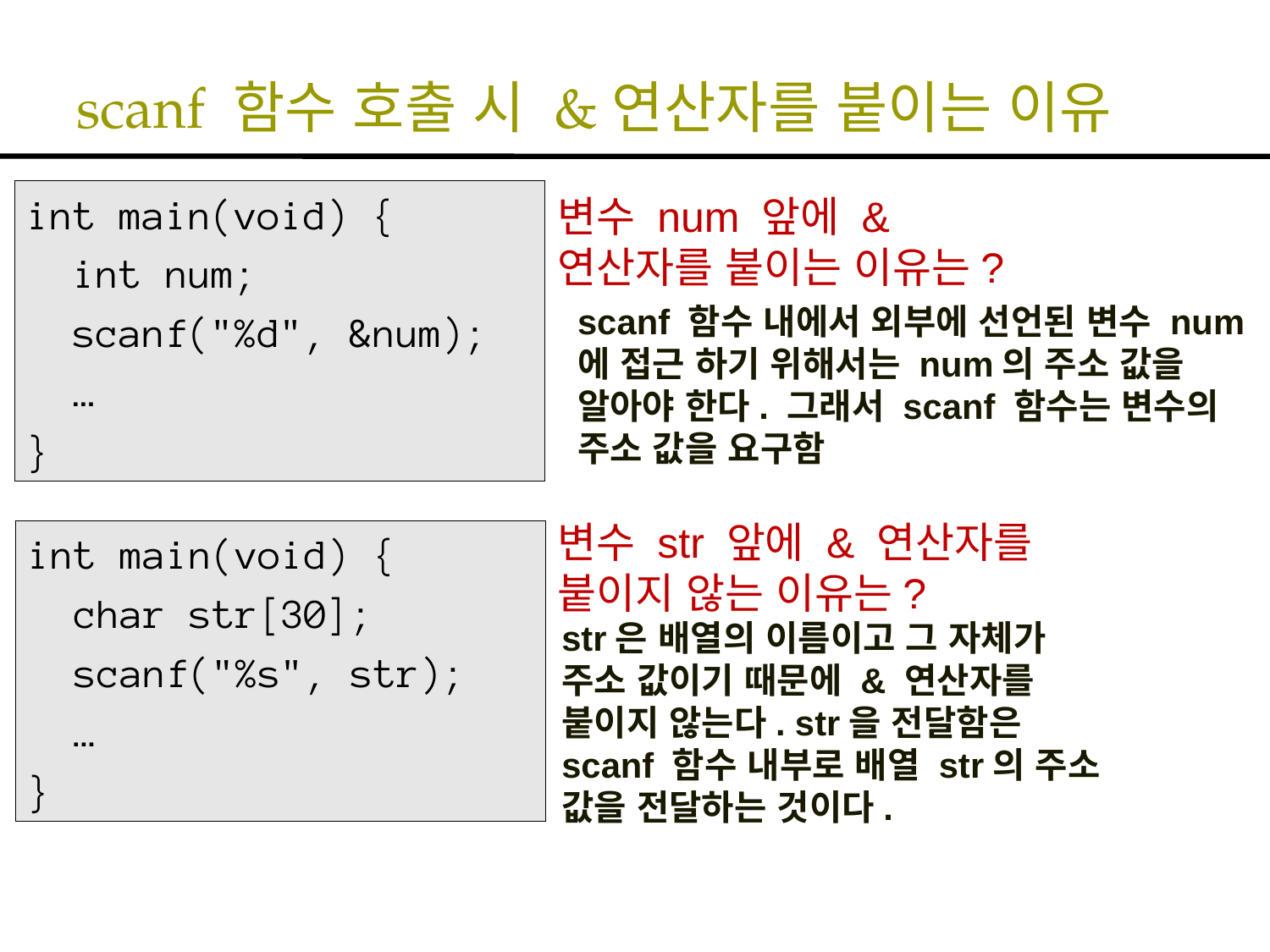

# scanf 함수 호출 시 &연산자를 붙이는 이유

int main(void) {
  int num;
  scanf("%d", &num);
  …
}
변수 num 앞에 & 연산자를 붙이는 이유는?
scanf 함수 내에서 외부에 선언된 변수 num에 접근 하기 위해서는 num의 주소 값을 알아야 한다. 그래서 scanf 함수는 변수의 주소 값을 요구함
int main(void) {
  char str[30];
  scanf("%s", str);
  …
}
변수 str 앞에 & 연산자를 붙이지 않는 이유는?
str은 배열의 이름이고 그 자체가 주소 값이기 때문에 & 연산자를 붙이지 않는다. str을 전달함은 scanf 함수 내부로 배열 str의 주소 값을 전달하는 것이다.